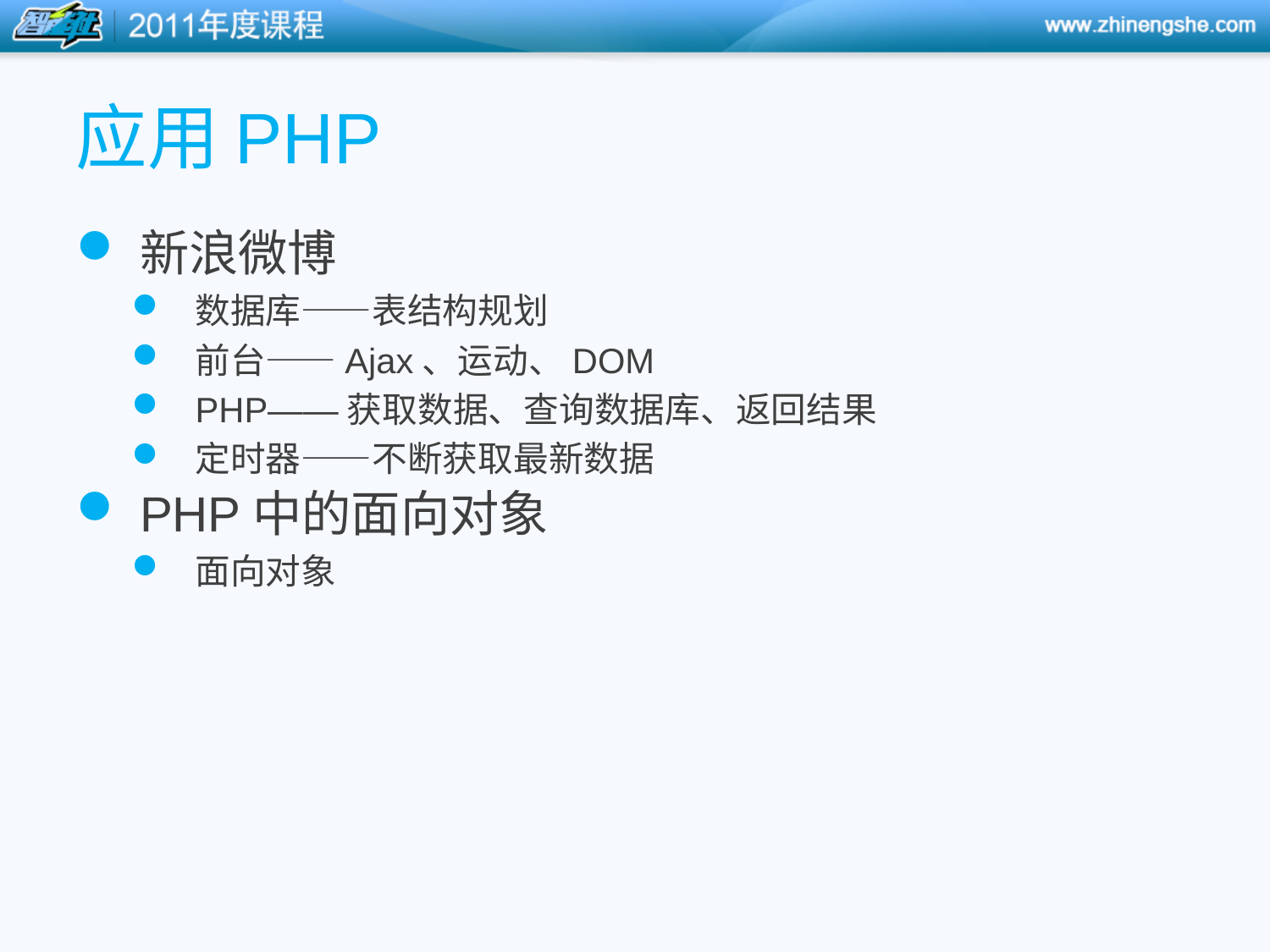

# 应用PHP
新浪微博
数据库——表结构规划
前台——Ajax、运动、DOM
PHP——获取数据、查询数据库、返回结果
定时器——不断获取最新数据
PHP中的面向对象
面向对象